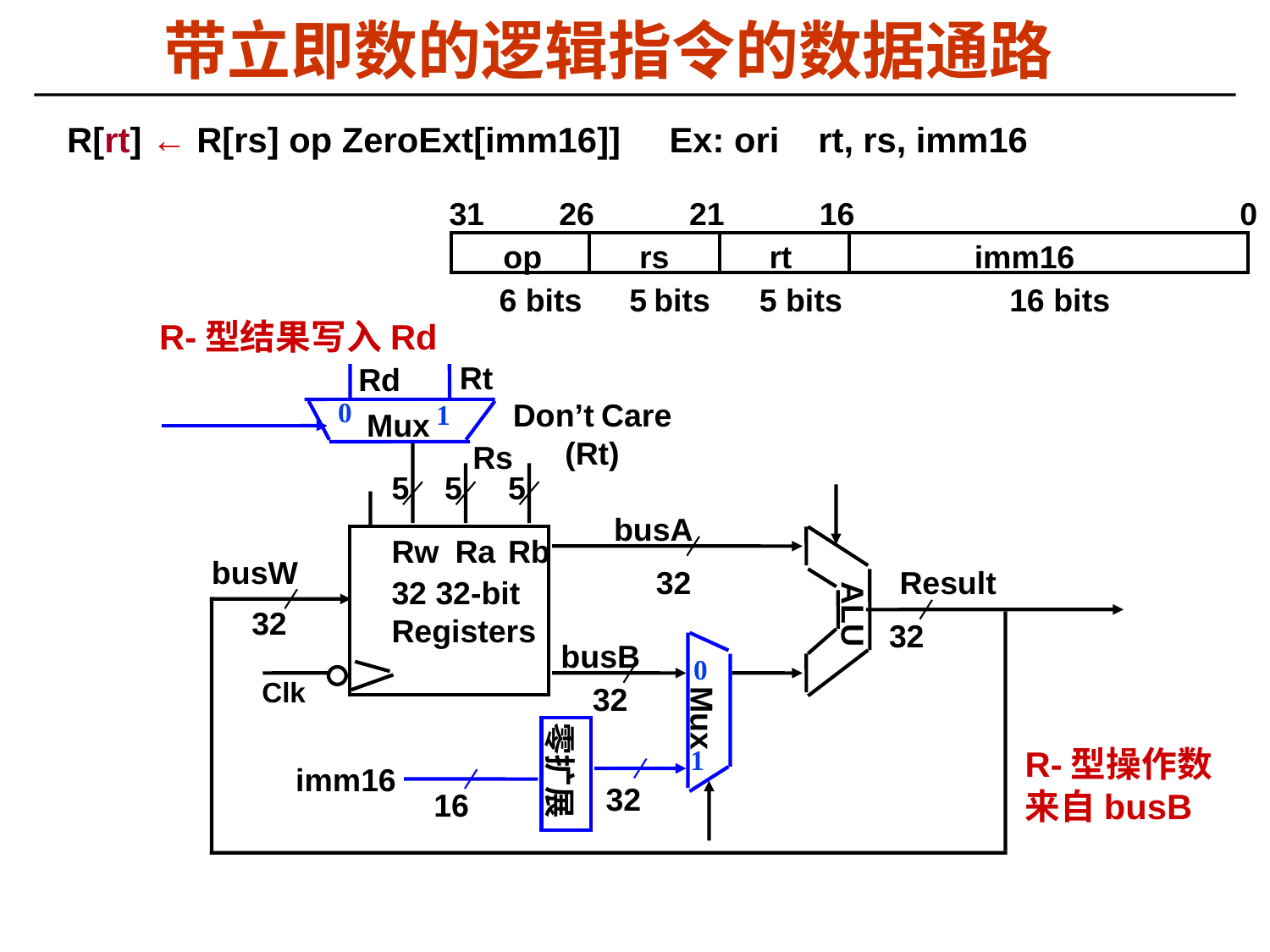

# 带立即数的逻辑指令的数据通路
R[rt] ← R[rs] op ZeroExt[imm16]]     Ex: ori    rt, rs, imm16
31
26
21
16
0
op

rs

rt

imm16

6 bits
5 bits
5 bits
16 bits
R-型结果写入Rd
Rt
Rd

Mux

0
1
Don’t Care
(Rt)
Rs

5
5
5

busA
Rw
Ra
Rb

busW

32
Result
32 32-bit
Registers

ALU
32

32

busB

0
1

Clk

32

Mux

R-型操作数来自busB
零扩展
imm16

32

16